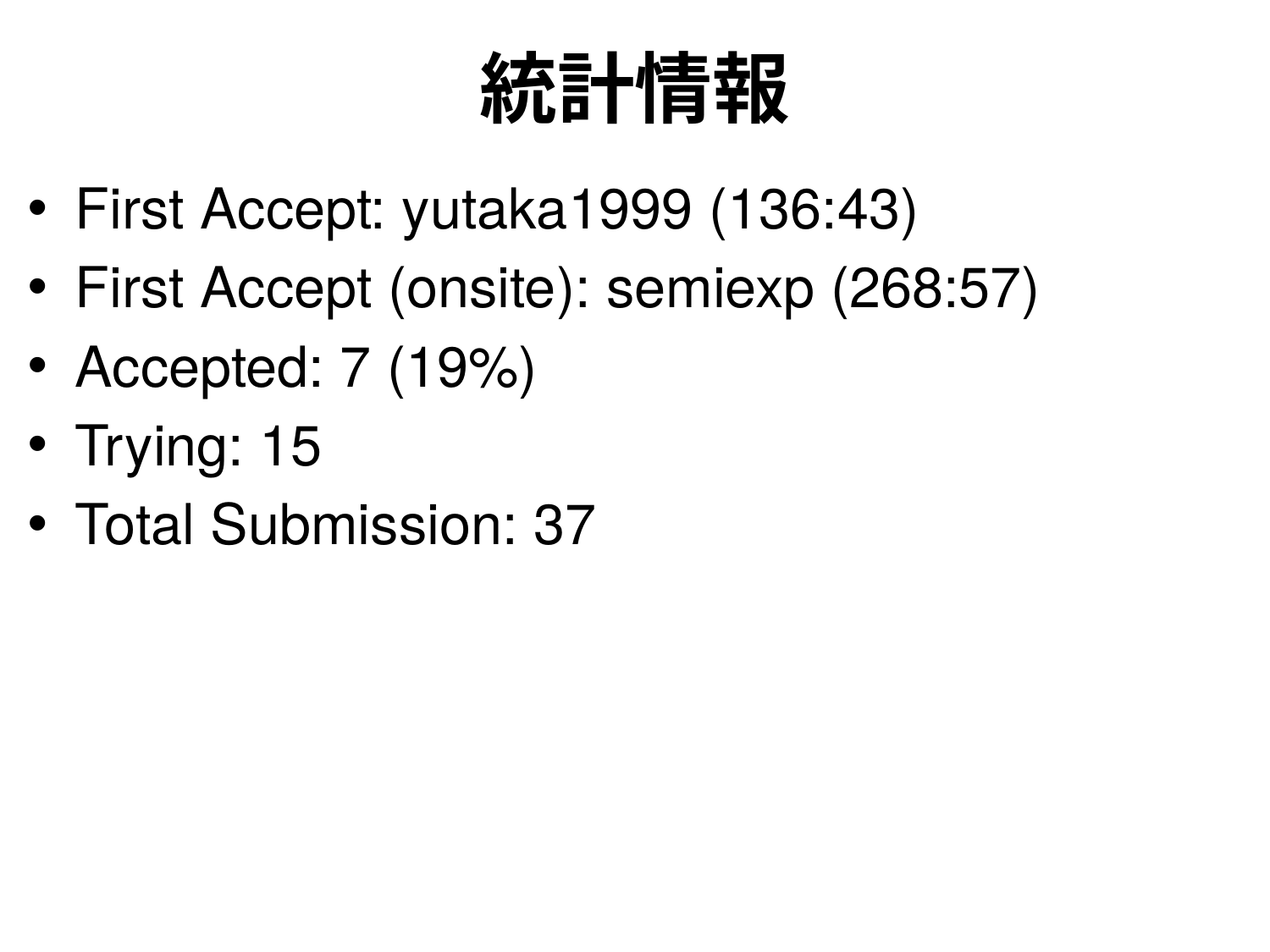

# 統計情報
First Accept: yutaka1999 (136:43)
First Accept (onsite): semiexp (268:57)
Accepted: 7 (19%)
Trying: 15
Total Submission: 37